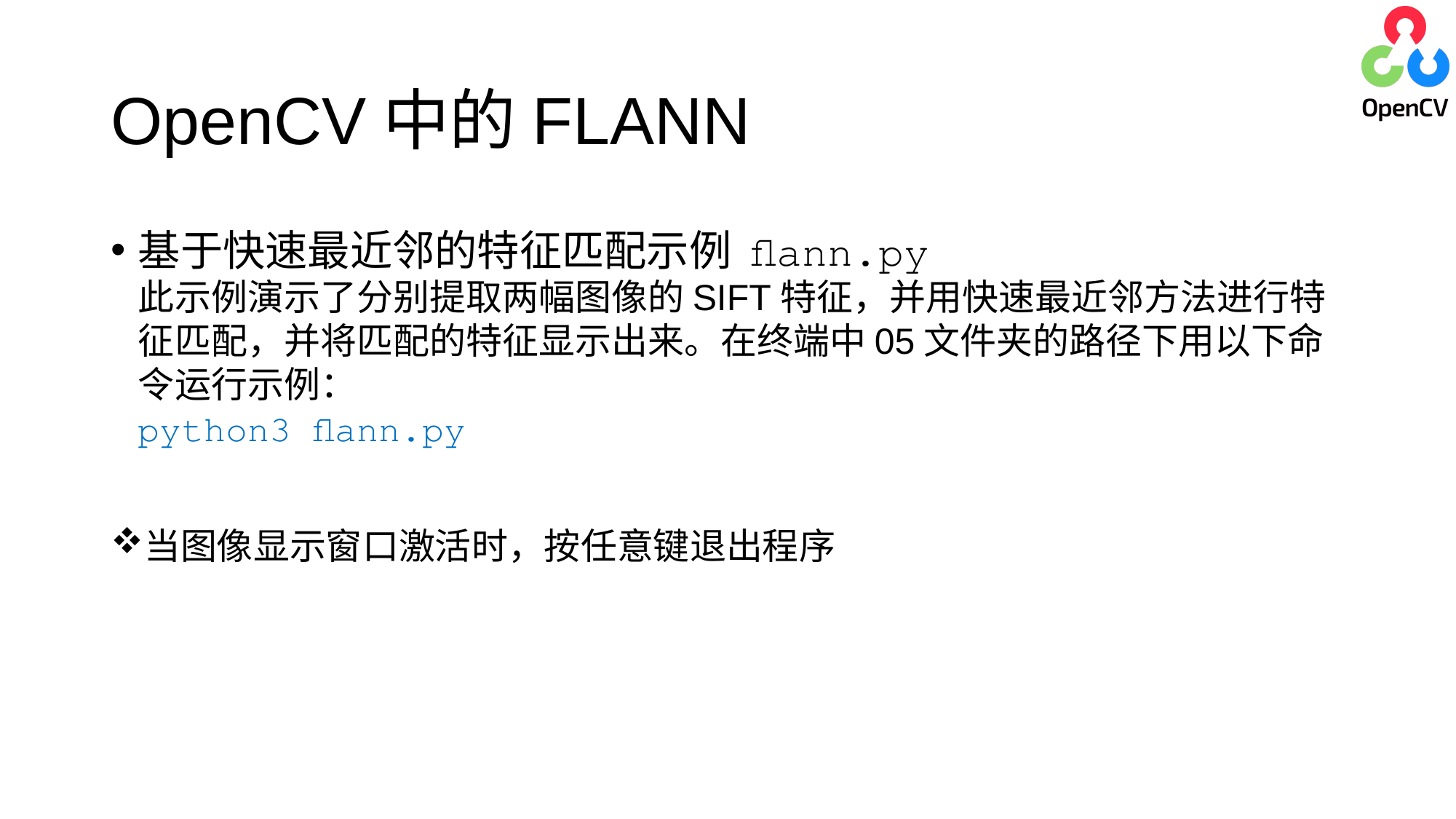

# OpenCV中的FLANN
基于快速最近邻的特征匹配示例 flann.py
此示例演示了分别提取两幅图像的SIFT特征，并用快速最近邻方法进行特征匹配，并将匹配的特征显示出来。在终端中05文件夹的路径下用以下命令运行示例：
python3 flann.py

当图像显示窗口激活时，按任意键退出程序